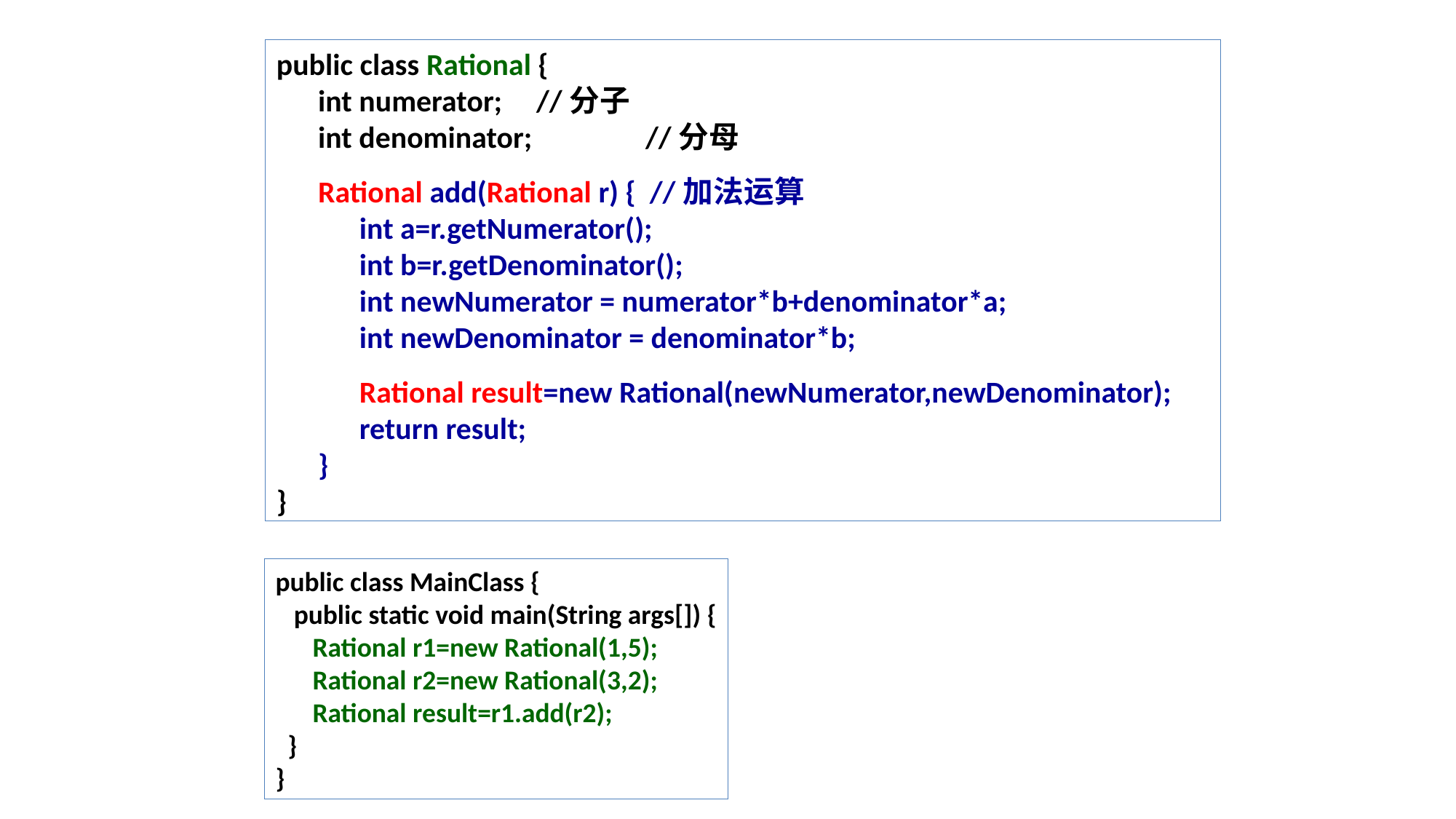

public class Rational {
int numerator;   	//分子
int denominator; 	//分母

Rational add(Rational r) {  //加法运算
      int a=r.getNumerator();
      int b=r.getDenominator();
      int newNumerator = numerator*b+denominator*a;
      int newDenominator = denominator*b;

      Rational result=new Rational(newNumerator,newDenominator);
      return result;
}
}
public class MainClass {
   public static void main(String args[]) {
      Rational r1=new Rational(1,5);
      Rational r2=new Rational(3,2);
      Rational result=r1.add(r2);
  }
}
66